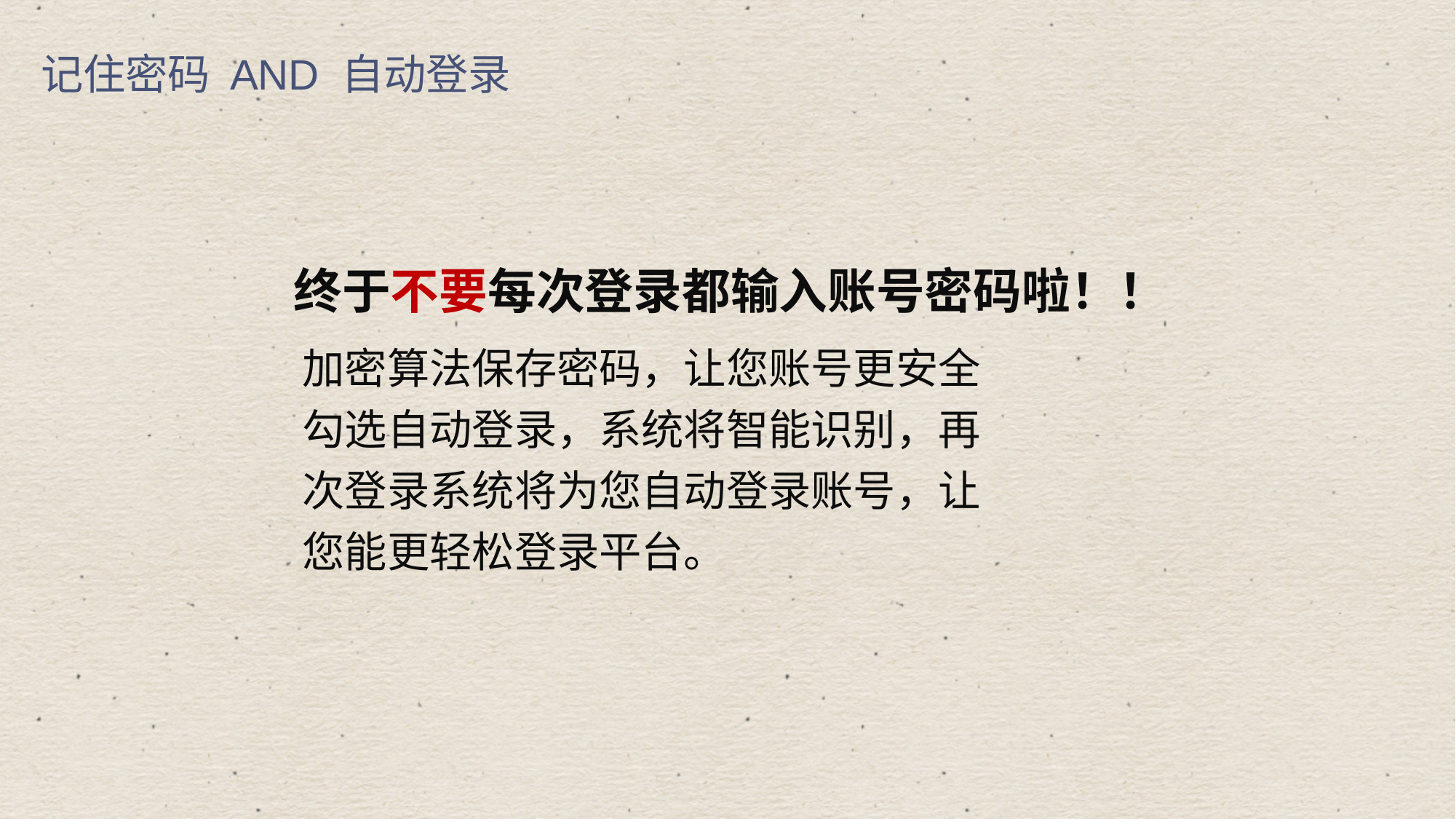

记住密码 AND 自动登录
终于不要每次登录都输入账号密码啦！！
加密算法保存密码，让您账号更安全
勾选自动登录，系统将智能识别，再次登录系统将为您自动登录账号，让您能更轻松登录平台。